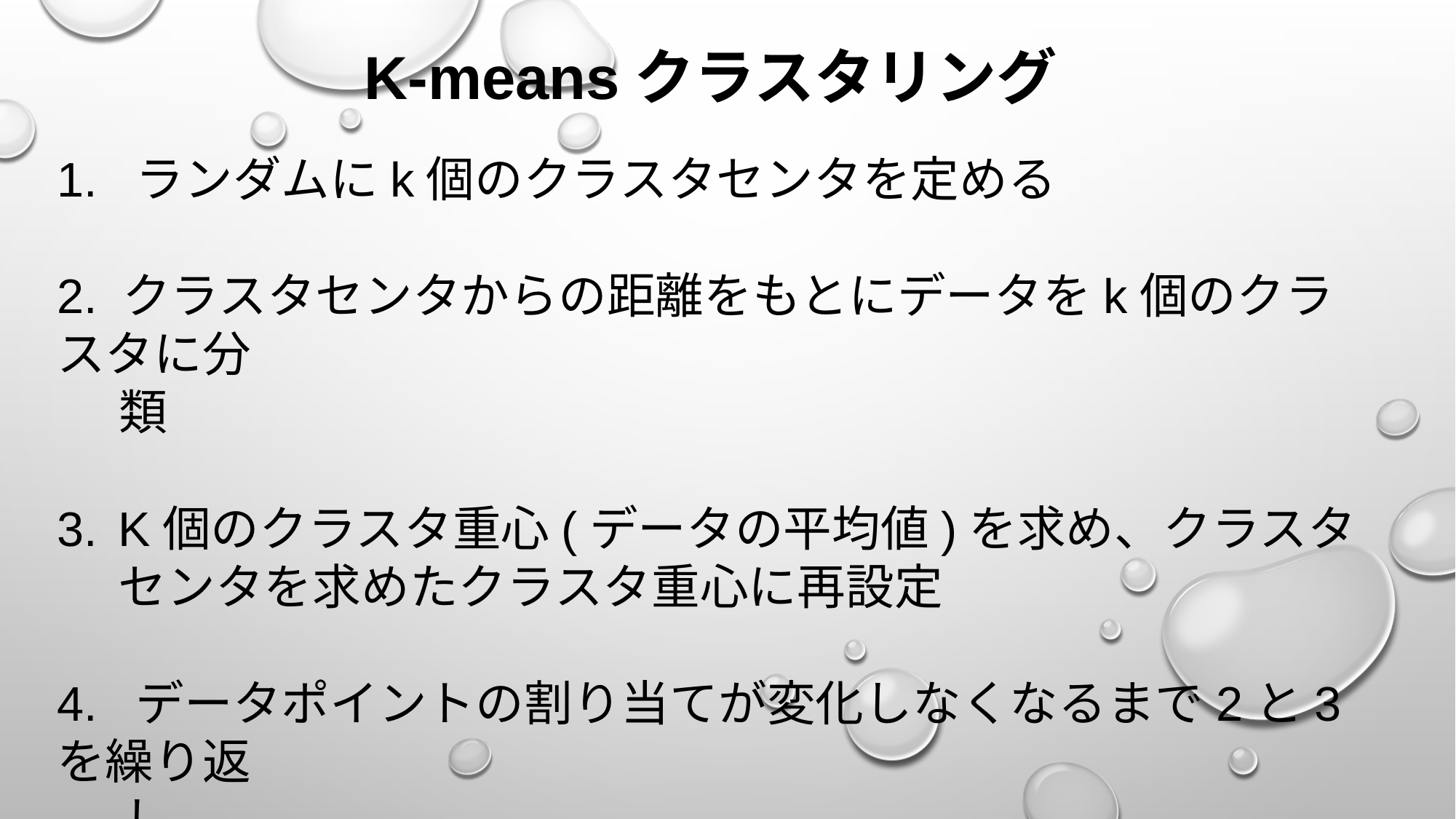

K-meansクラスタリング
1.  ランダムにk個のクラスタセンタを定める

2. クラスタセンタからの距離をもとにデータをk個のクラスタに分
　  類

K個のクラスタ重心(データの平均値)を求め、クラスタセンタを求めたクラスタ重心に再設定

4.  データポイントの割り当てが変化しなくなるまで2と3を繰り返
     し